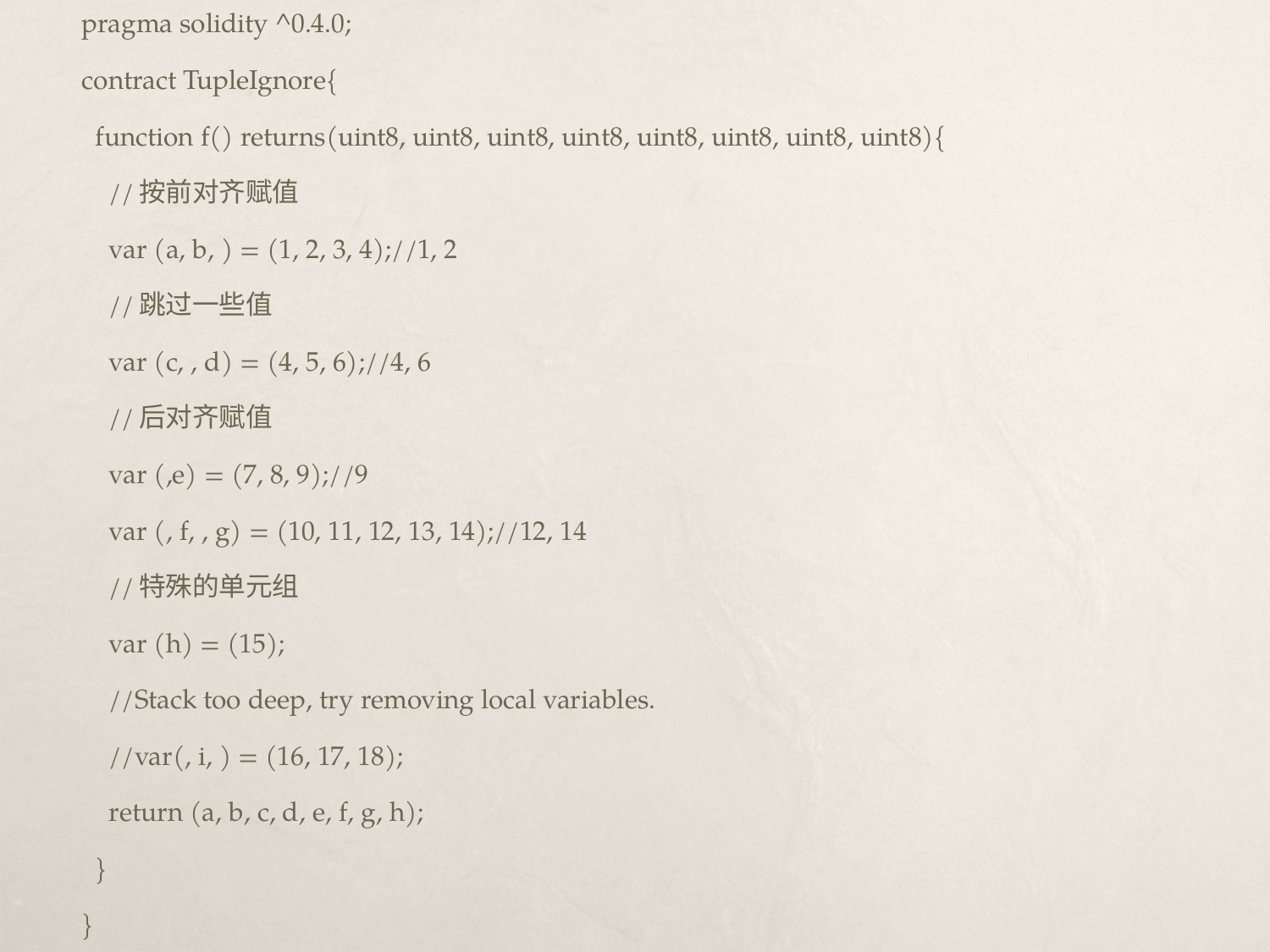

pragma solidity ^0.4.0;
contract TupleIgnore{
  function f() returns(uint8, uint8, uint8, uint8, uint8, uint8, uint8, uint8){
    //按前对齐赋值
    var (a, b, ) = (1, 2, 3, 4);//1, 2
    //跳过一些值
    var (c, , d) = (4, 5, 6);//4, 6
    //后对齐赋值
    var (,e) = (7, 8, 9);//9
    var (, f, , g) = (10, 11, 12, 13, 14);//12, 14
    //特殊的单元组
    var (h) = (15);
    //Stack too deep, try removing local variables.
    //var(, i, ) = (16, 17, 18);
    return (a, b, c, d, e, f, g, h);
  }
}